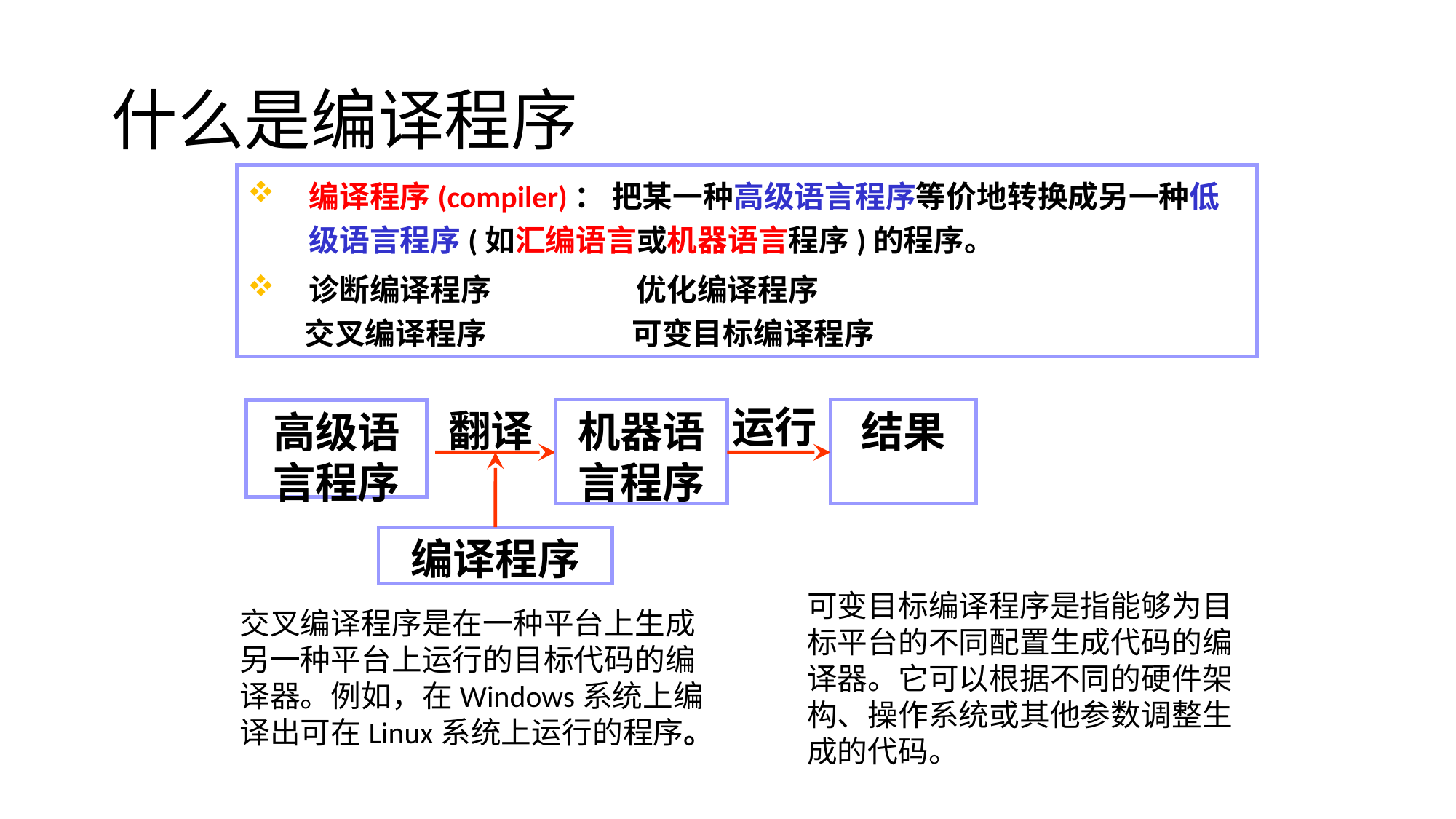

# 什么是编译程序
编译程序(compiler)： 把某一种高级语言程序等价地转换成另一种低级语言程序(如汇编语言或机器语言程序)的程序。
诊断编译程序		优化编译程序
交叉编译程序		可变目标编译程序
运行
高级语言程序
翻译
机器语言程序
结果

编译程序
可变目标编译程序是指能够为目标平台的不同配置生成代码的编译器。它可以根据不同的硬件架构、操作系统或其他参数调整生成的代码。
交叉编译程序是在一种平台上生成另一种平台上运行的目标代码的编译器。例如，在Windows系统上编译出可在Linux系统上运行的程序。